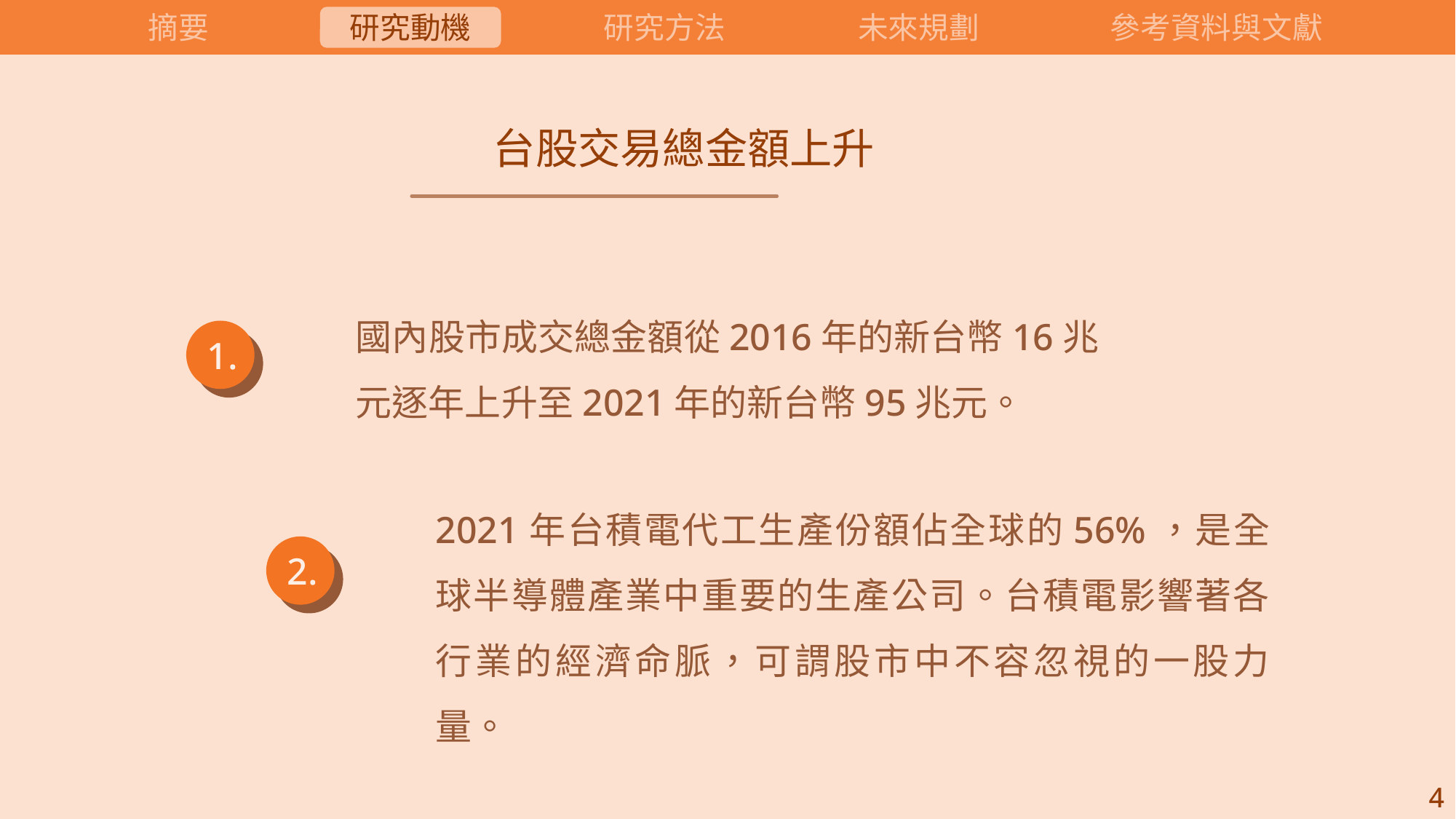

摘要
研究動機
研究方法
未來規劃
參考資料與文獻

台股交易總金額上升
國內股市成交總金額從2016年的新台幣16兆元逐年上升至2021年的新台幣95兆元。

1.

2021年台積電代工生產份額佔全球的56%，是全球半導體產業中重要的生產公司。台積電影響著各行業的經濟命脈，可謂股市中不容忽視的一股力量。

2.

4